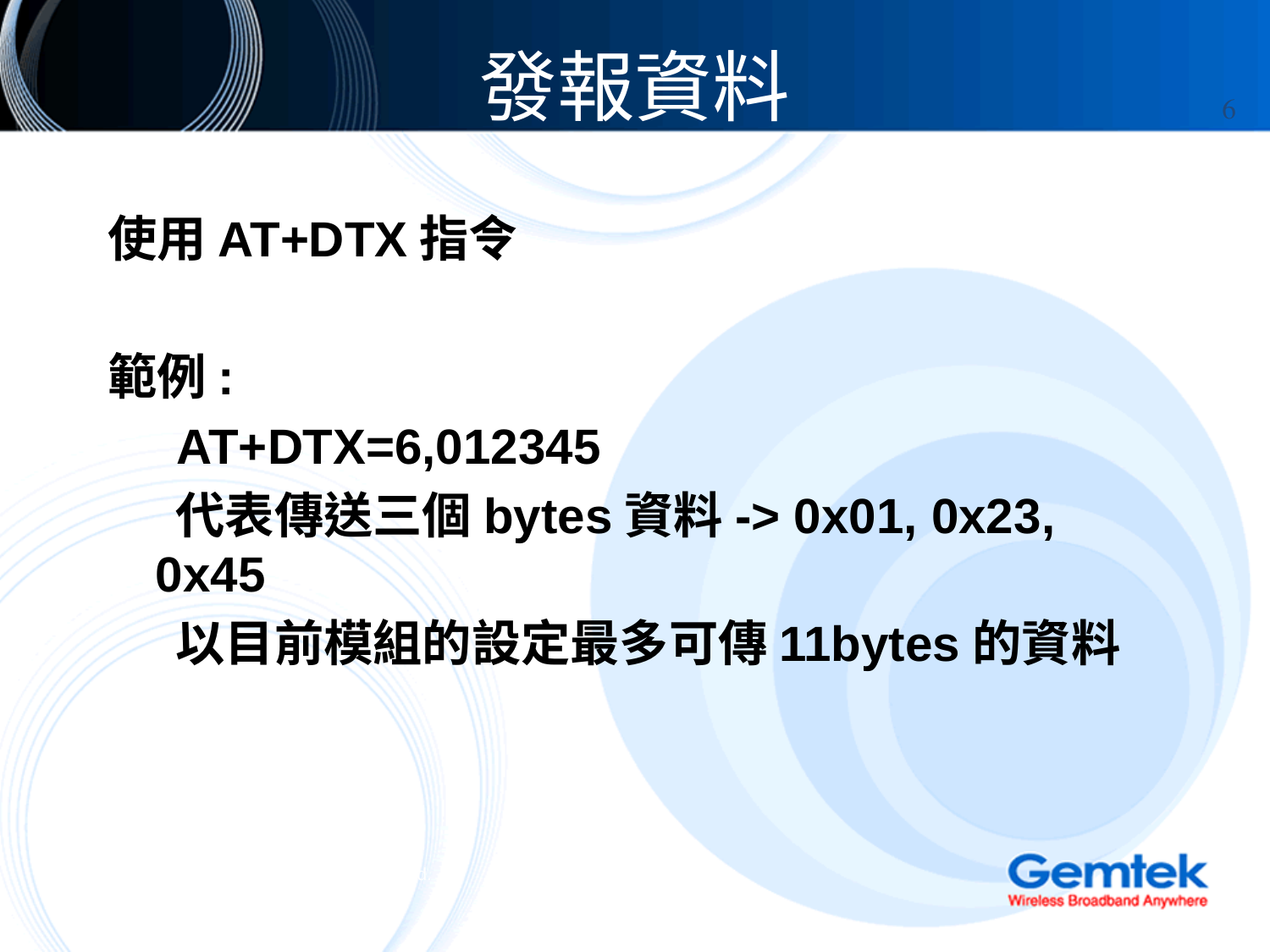

# 發報資料
6
使用AT+DTX指令

範例:
     AT+DTX=6,012345
     代表傳送三個bytes資料-> 0x01, 0x23, 0x45
     以目前模組的設定最多可傳11bytes的資料